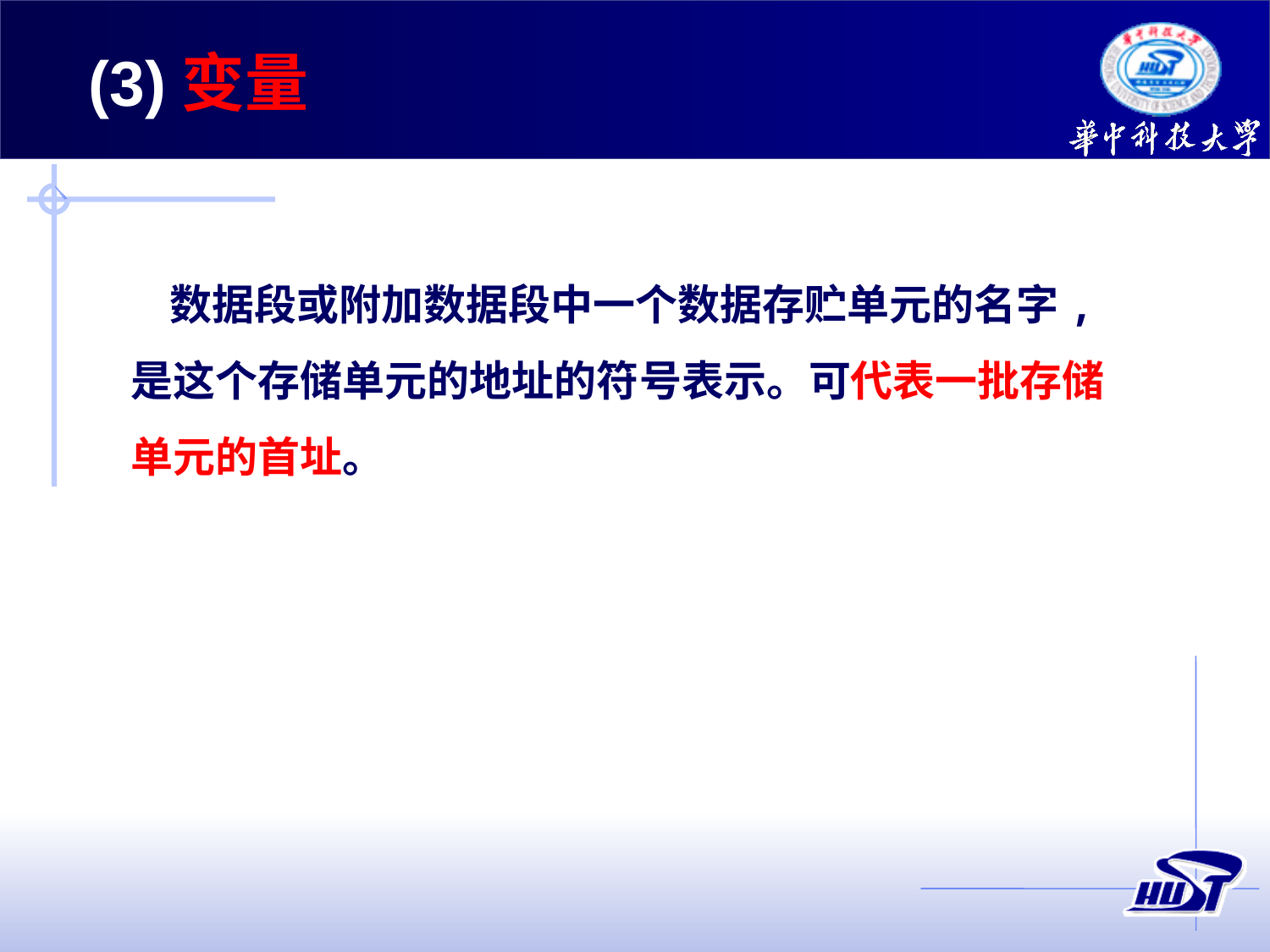

(3)变量
   数据段或附加数据段中一个数据存贮单元的名字, 是这个存储单元的地址的符号表示。可代表一批存储单元的首址。